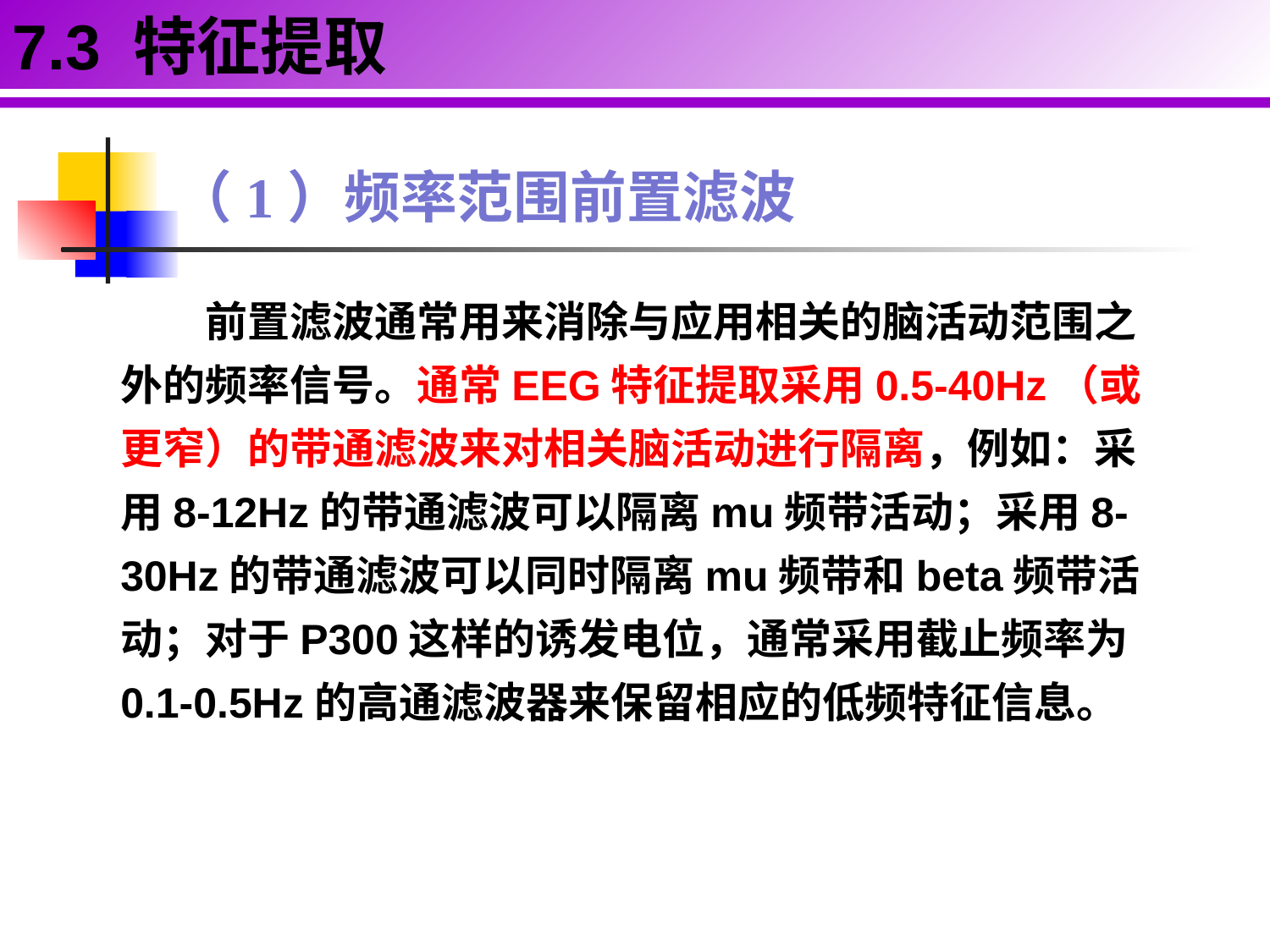

7.3 特征提取

（1）频率范围前置滤波
前置滤波通常用来消除与应用相关的脑活动范围之外的频率信号。通常EEG特征提取采用0.5-40Hz（或更窄）的带通滤波来对相关脑活动进行隔离，例如：采用8-12Hz的带通滤波可以隔离mu频带活动；采用8-30Hz的带通滤波可以同时隔离mu频带和beta频带活动；对于P300这样的诱发电位，通常采用截止频率为0.1-0.5Hz的高通滤波器来保留相应的低频特征信息。